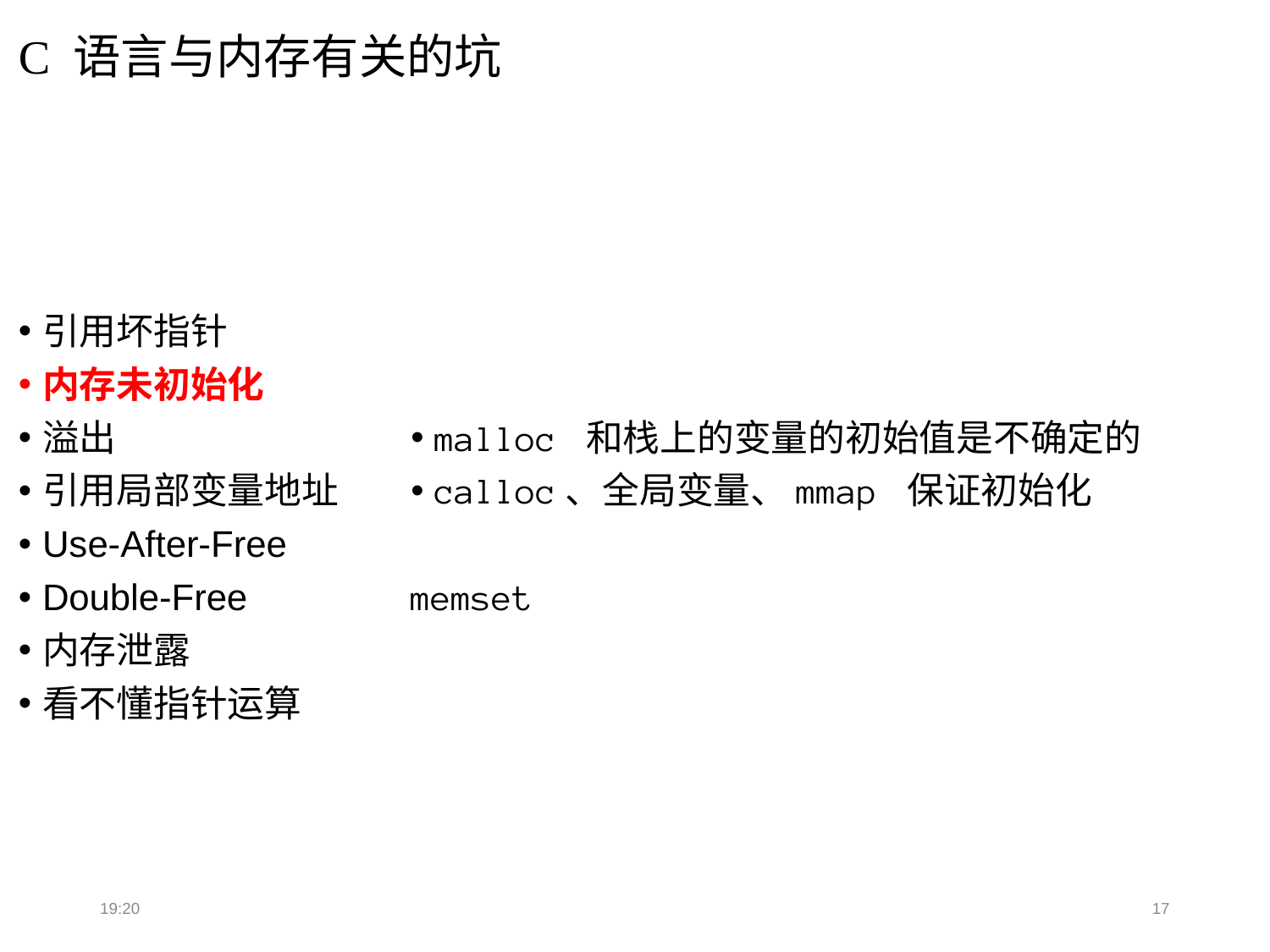

# C 语言与内存有关的坑
引用坏指针
内存未初始化
溢出
引用局部变量地址
Use-After-Free
Double-Free
内存泄露
看不懂指针运算
malloc 和栈上的变量的初始值是不确定的
calloc、全局变量、mmap 保证初始化

memset
19:20
17